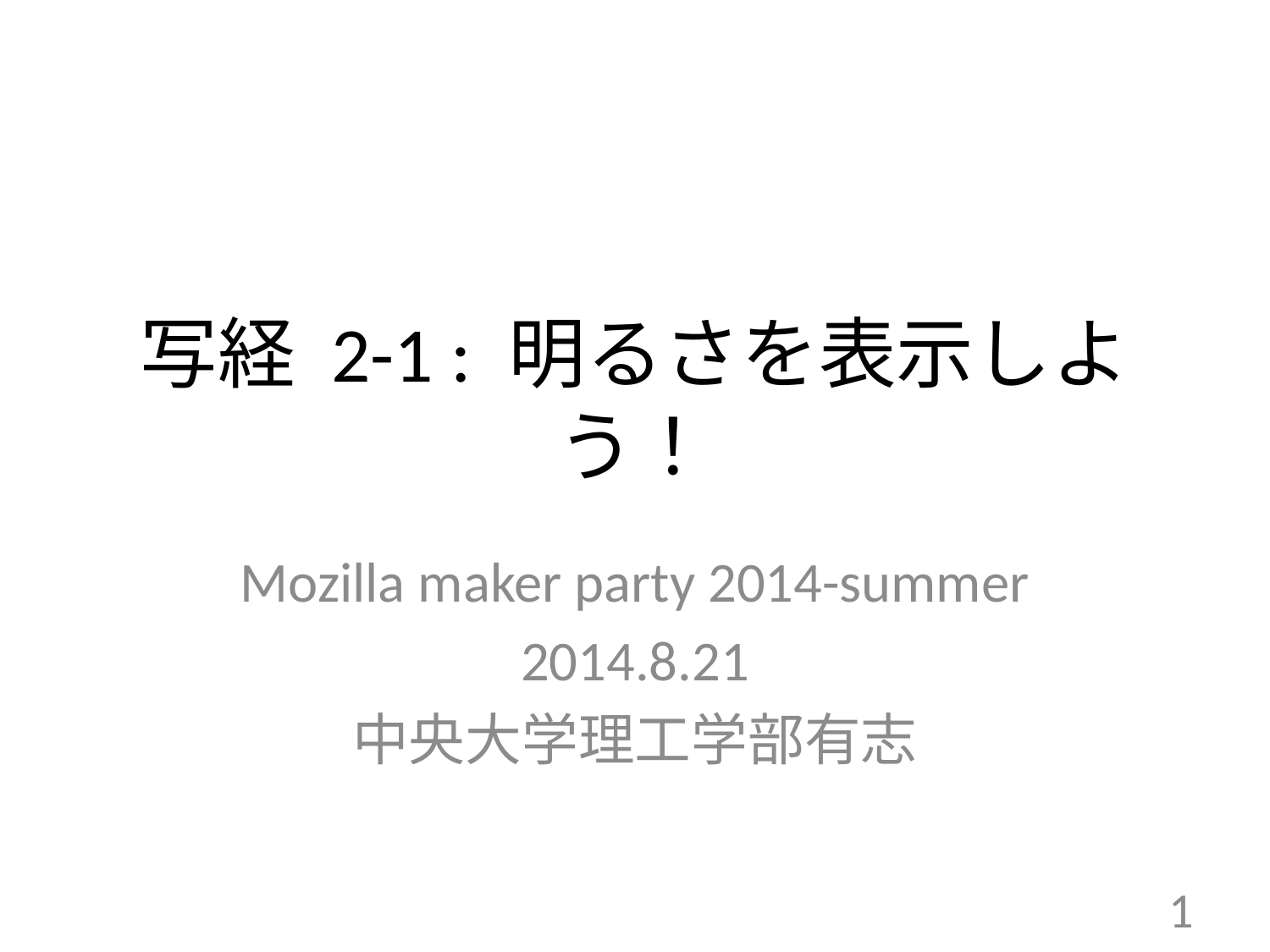

# 写経 2-1 : 明るさを表示しよう！
Mozilla maker party 2014-summer
2014.8.21
中央大学理工学部有志

1